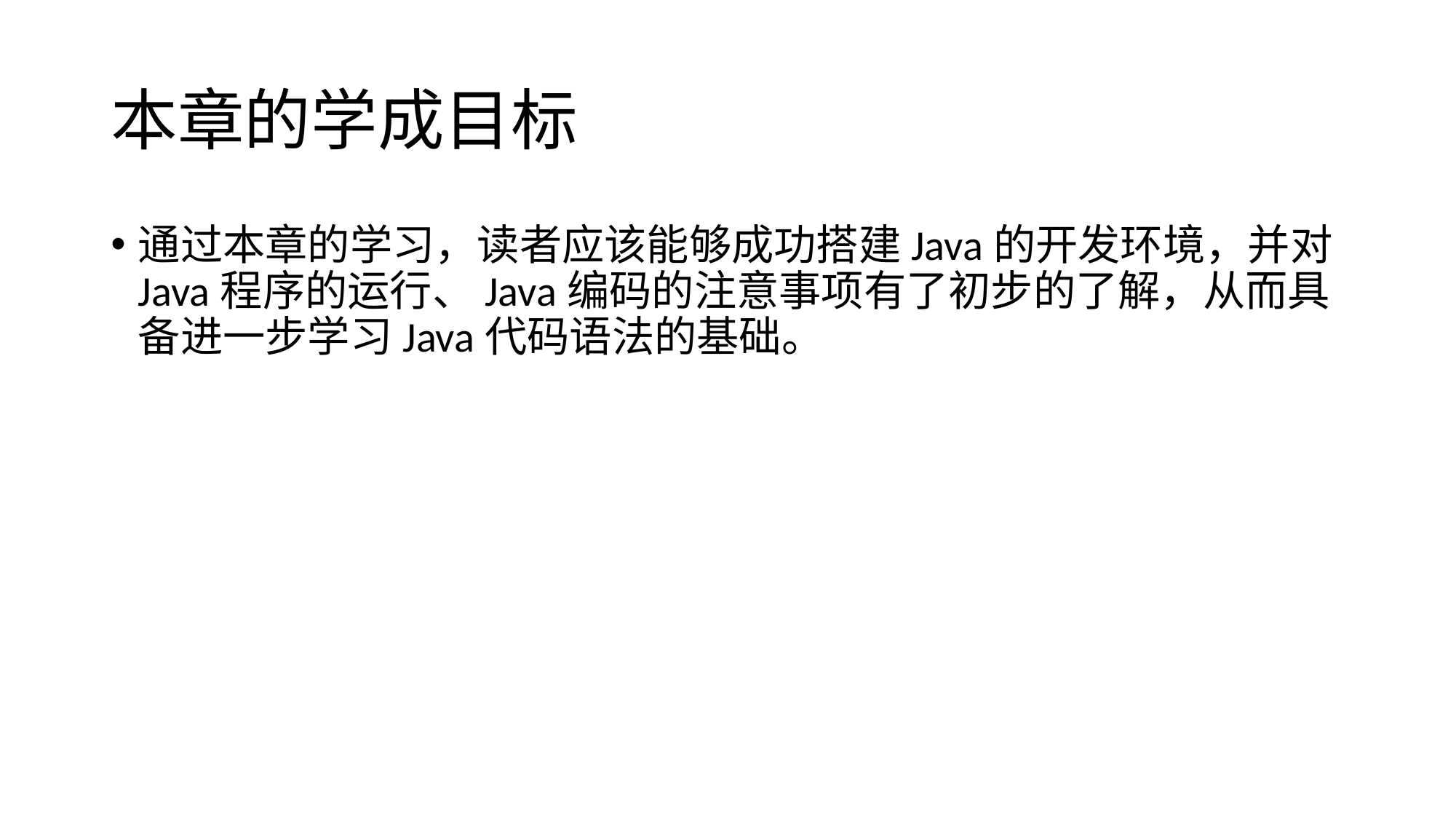

# 本章的学成目标
通过本章的学习，读者应该能够成功搭建Java的开发环境，并对Java程序的运行、Java编码的注意事项有了初步的了解，从而具备进一步学习Java代码语法的基础。